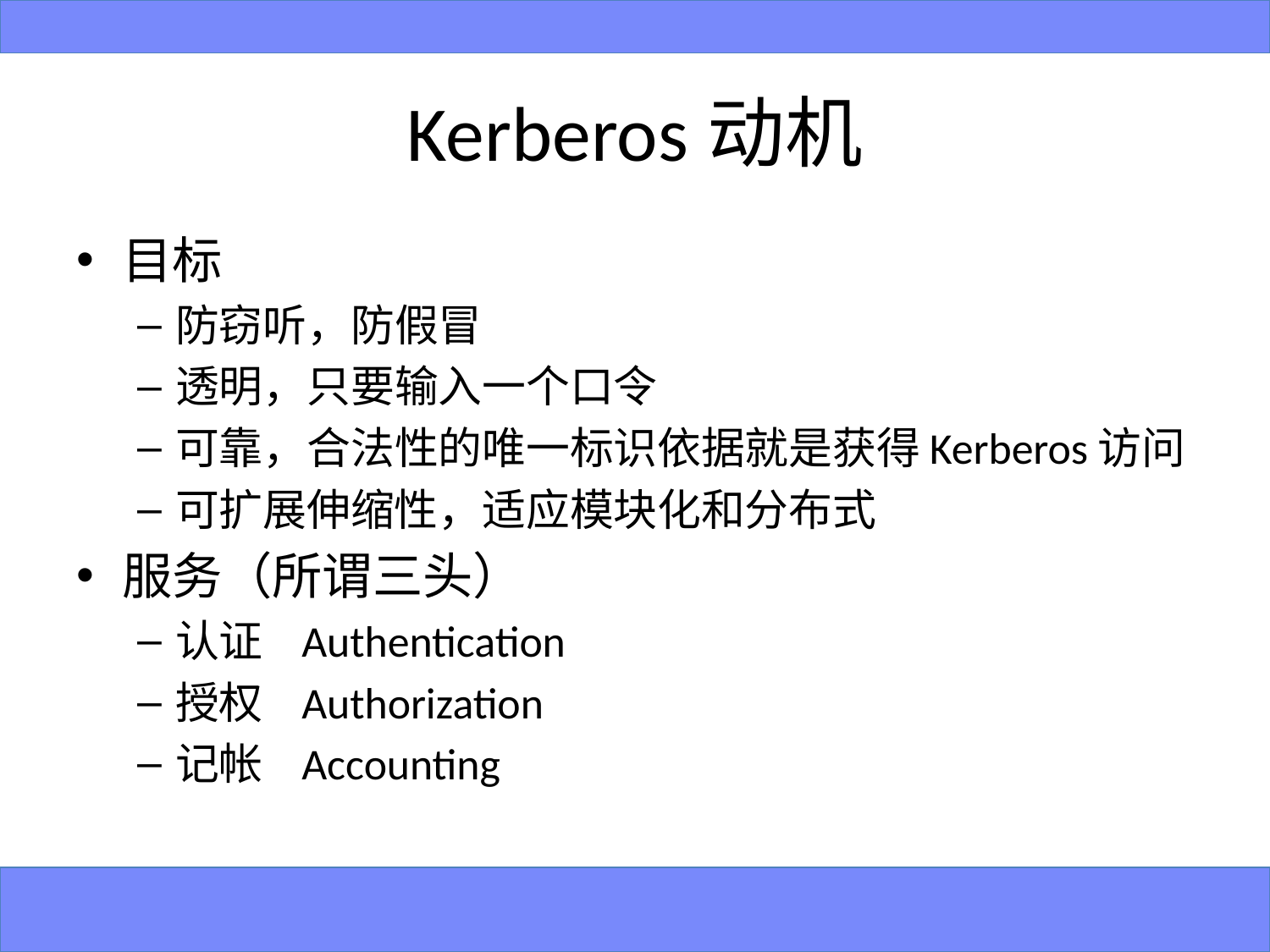

# Kerberos动机
目标
防窃听，防假冒
透明，只要输入一个口令
可靠，合法性的唯一标识依据就是获得Kerberos访问
可扩展伸缩性，适应模块化和分布式
服务（所谓三头）
认证   Authentication
授权   Authorization
记帐   Accounting